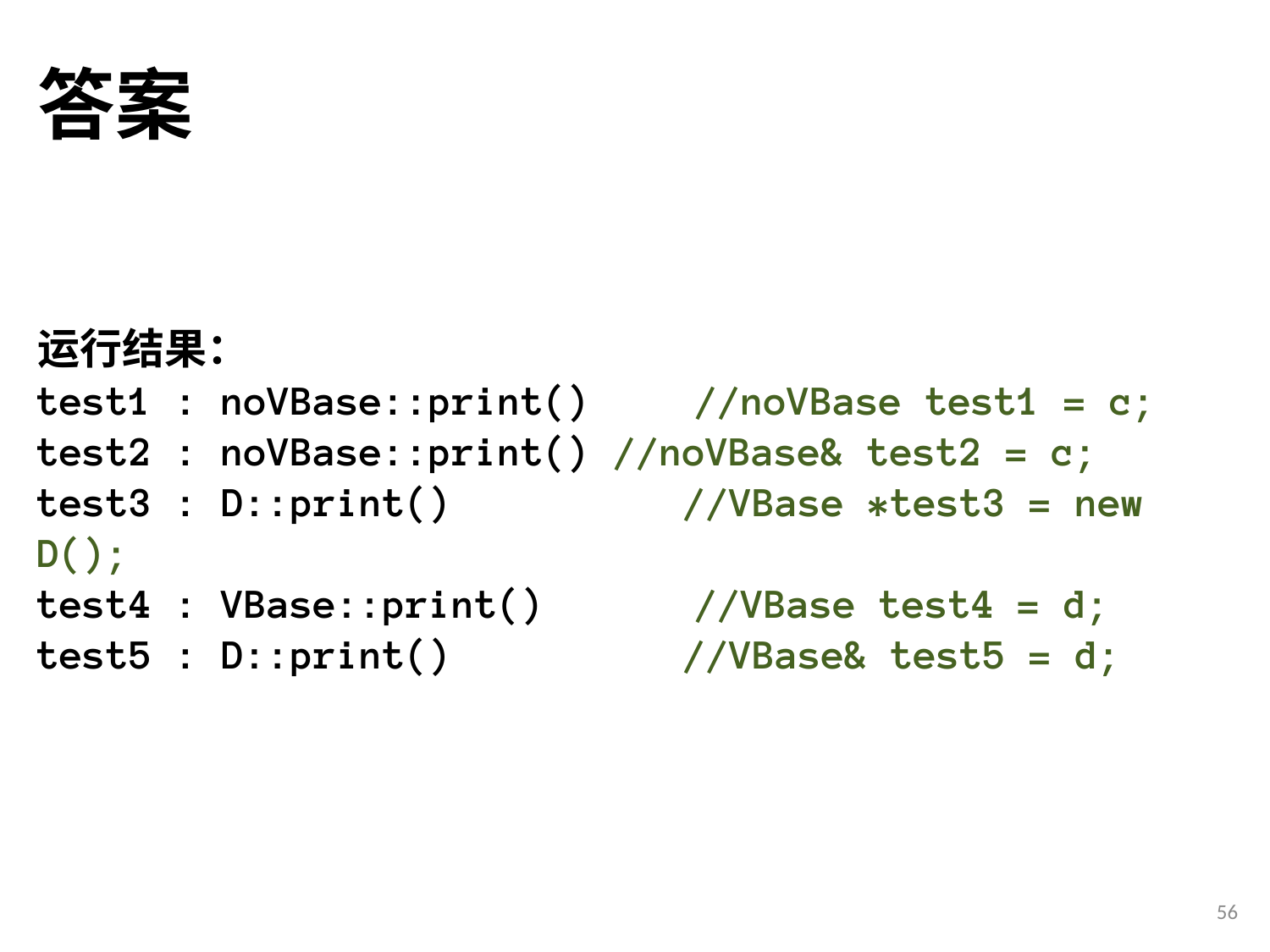

# 答案
运行结果：
test1 : noVBase::print()	 //noVBase test1 = c;
test2 : noVBase::print() //noVBase& test2 = c;
test3 : D::print() 	      //VBase *test3 = new D();
test4 : VBase::print() 	 //VBase test4 = d;
test5 : D::print() 	      //VBase& test5 = d;
56